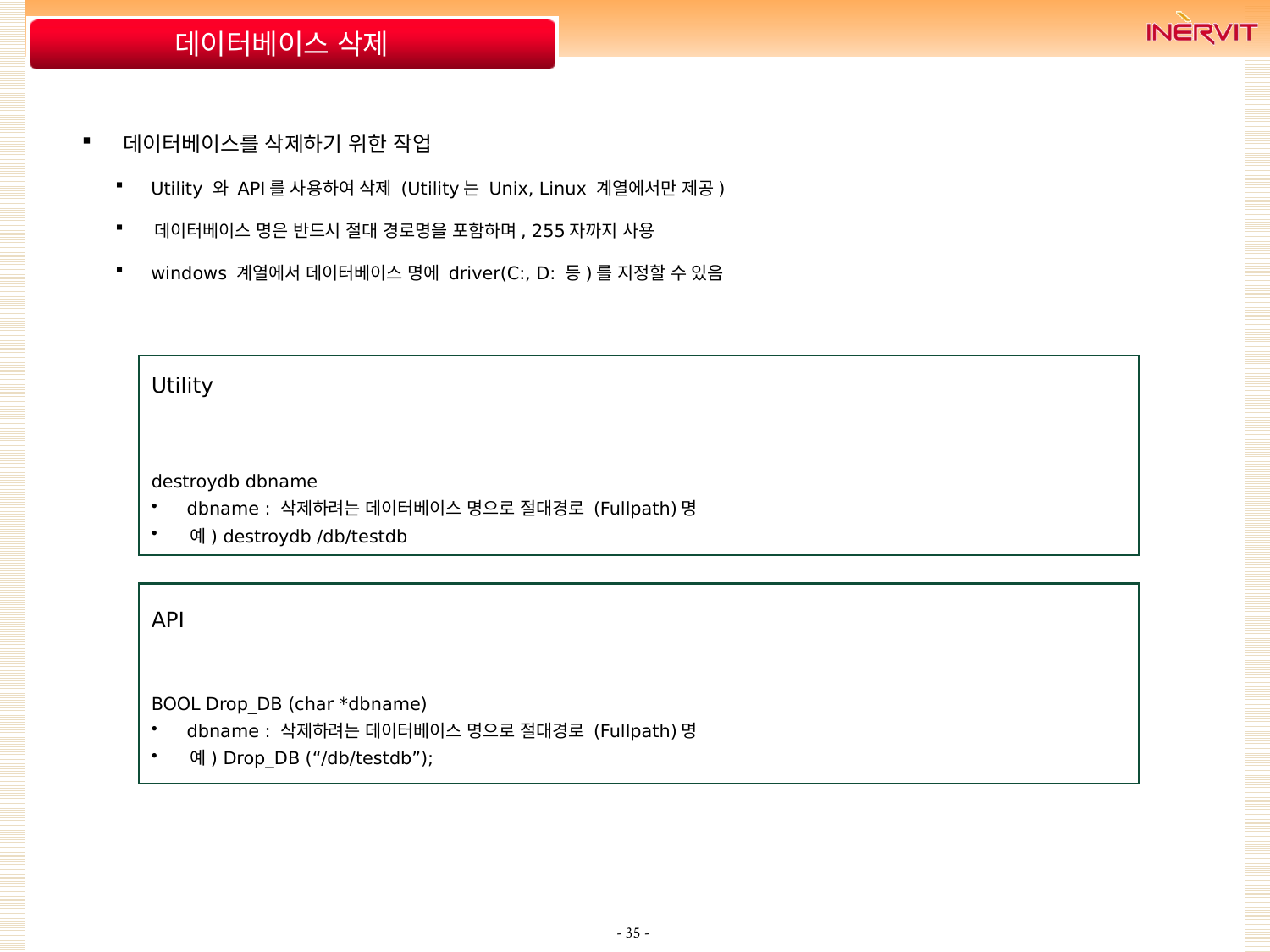

# 데이터베이스 삭제
 데이터베이스를 삭제하기 위한 작업
 Utility 와 API를 사용하여 삭제 (Utility는 Unix, Linux 계열에서만 제공)
 데이터베이스 명은 반드시 절대 경로명을 포함하며, 255자까지 사용
 windows 계열에서 데이터베이스 명에 driver(C:, D: 등)를 지정할 수 있음

Utility

destroydb dbname
 dbname : 삭제하려는 데이터베이스 명으로 절대경로 (Fullpath)명
 예) destroydb /db/testdb
API

BOOL Drop_DB (char *dbname)
 dbname : 삭제하려는 데이터베이스 명으로 절대경로 (Fullpath)명
 예) Drop_DB (“/db/testdb”);
- 35 -